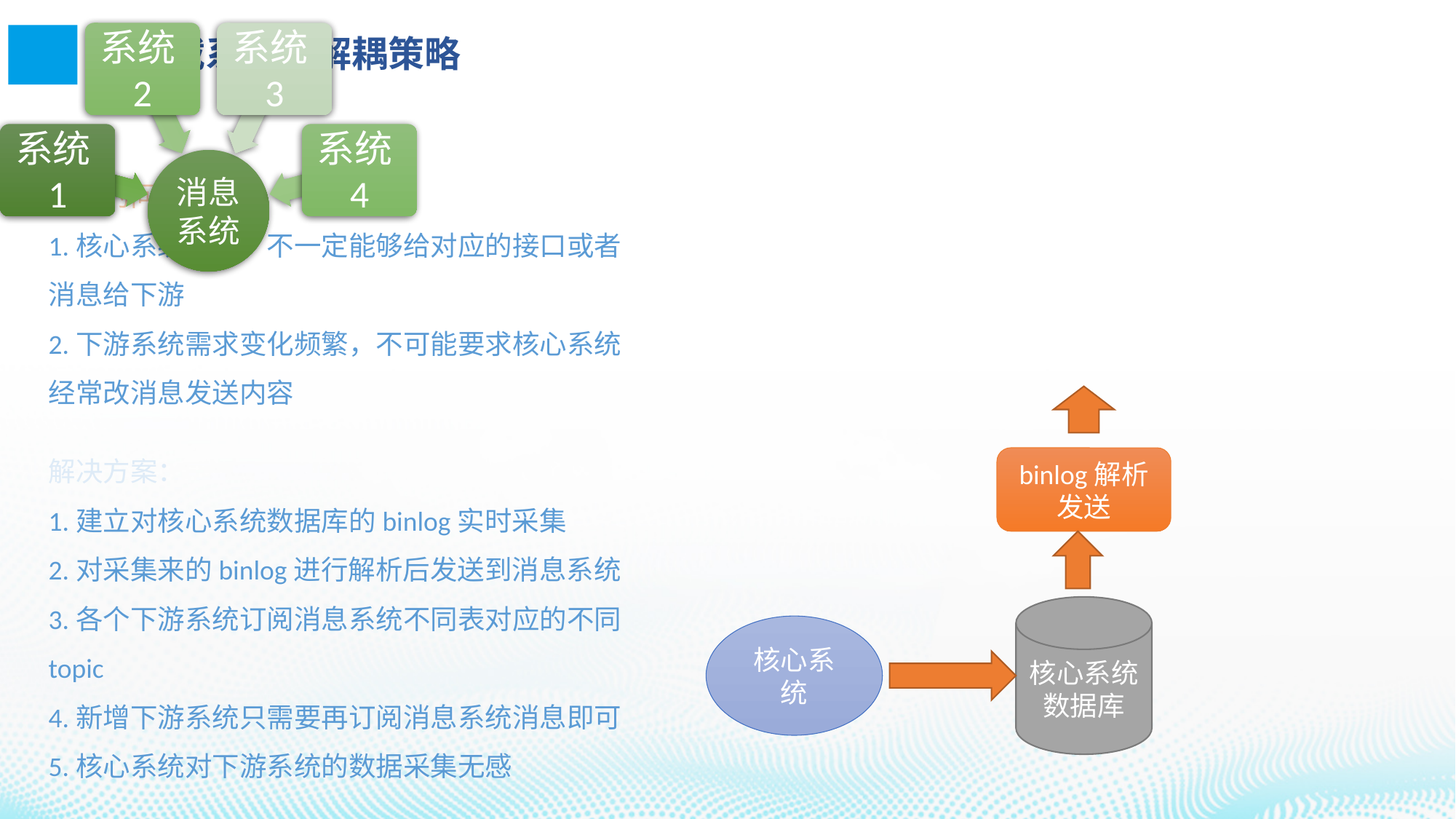

# 高负载系统的解耦策略
消息系统
系统1
系统2
系统3
系统4
出现的问题：
1.核心系统强势，不一定能够给对应的接口或者消息给下游
2.下游系统需求变化频繁，不可能要求核心系统经常改消息发送内容

解决方案：
1.建立对核心系统数据库的binlog实时采集
2.对采集来的binlog进行解析后发送到消息系统
3.各个下游系统订阅消息系统不同表对应的不同topic
4.新增下游系统只需要再订阅消息系统消息即可
5.核心系统对下游系统的数据采集无感
binlog解析发送

核心系统数据库
核心系统